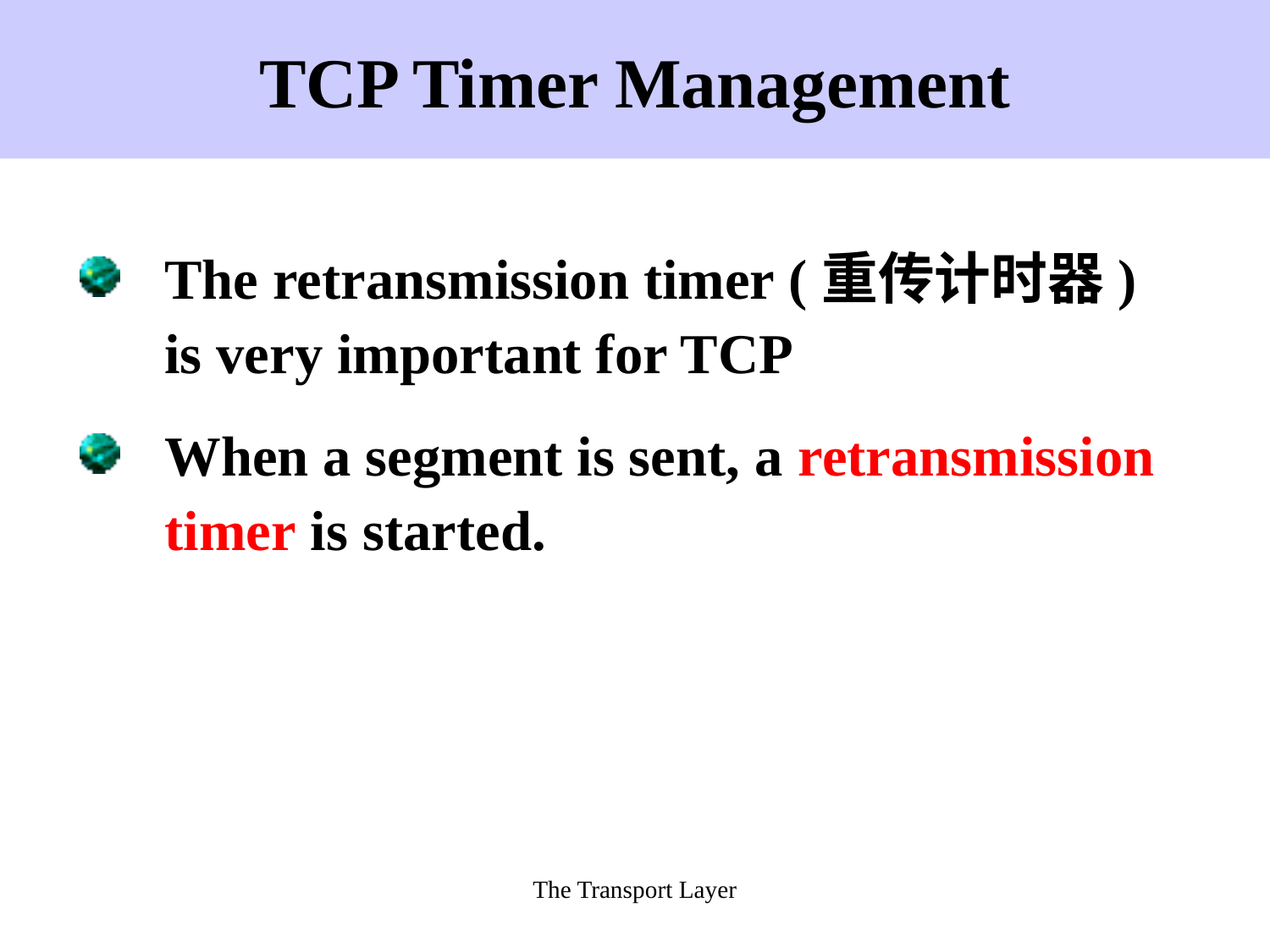

The Transport Layer
16
# TCP Timer Management
The retransmission timer (重传计时器) is very important for TCP
When a segment is sent, a retransmission timer is started.